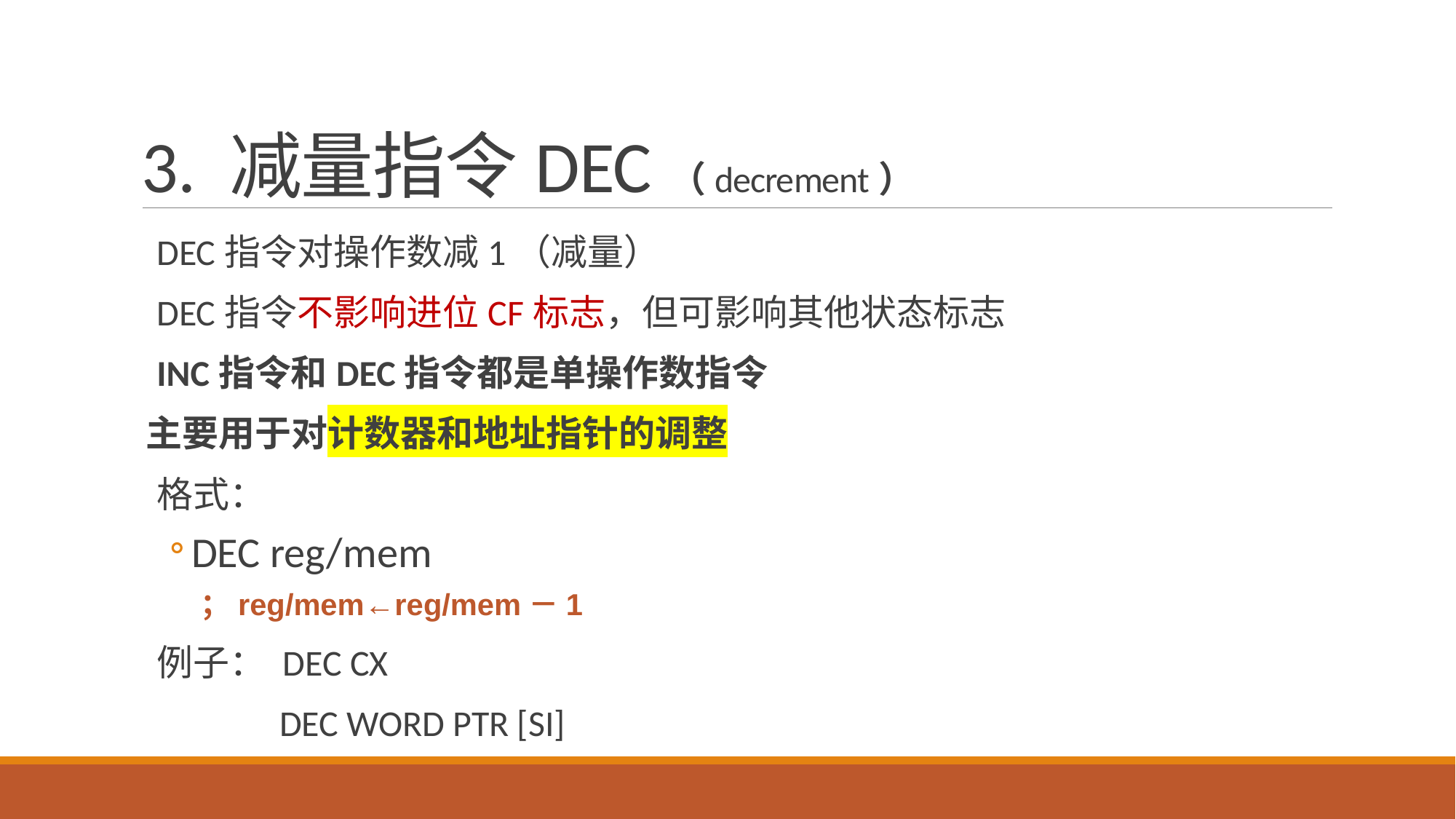

# 3. 减量指令DEC（decrement）
DEC指令对操作数减1（减量）
DEC指令不影响进位CF标志，但可影响其他状态标志
INC指令和DEC指令都是单操作数指令
主要用于对计数器和地址指针的调整
格式：
DEC reg/mem
；reg/mem←reg/mem－1
例子： DEC CX
               DEC WORD PTR [SI]